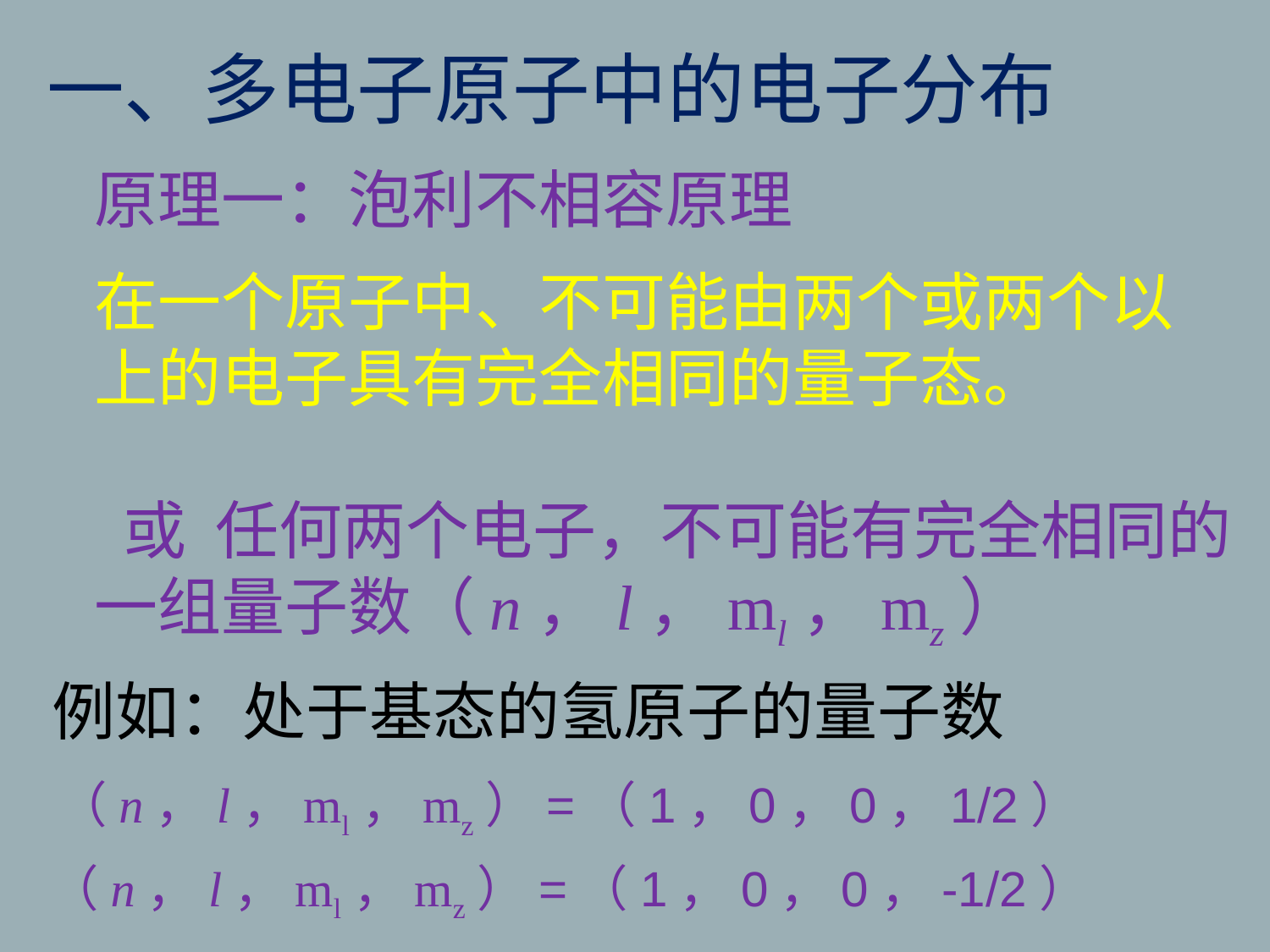

一、多电子原子中的电子分布
原理一：泡利不相容原理
在一个原子中、不可能由两个或两个以上的电子具有完全相同的量子态。

 或  任何两个电子，不可能有完全相同的一组量子数（n，l，ml，mz）
例如：处于基态的氢原子的量子数
（n，l，ml，mz）=（1，0，0，1/2）
（n，l，ml，mz）=（1，0，0，-1/2）